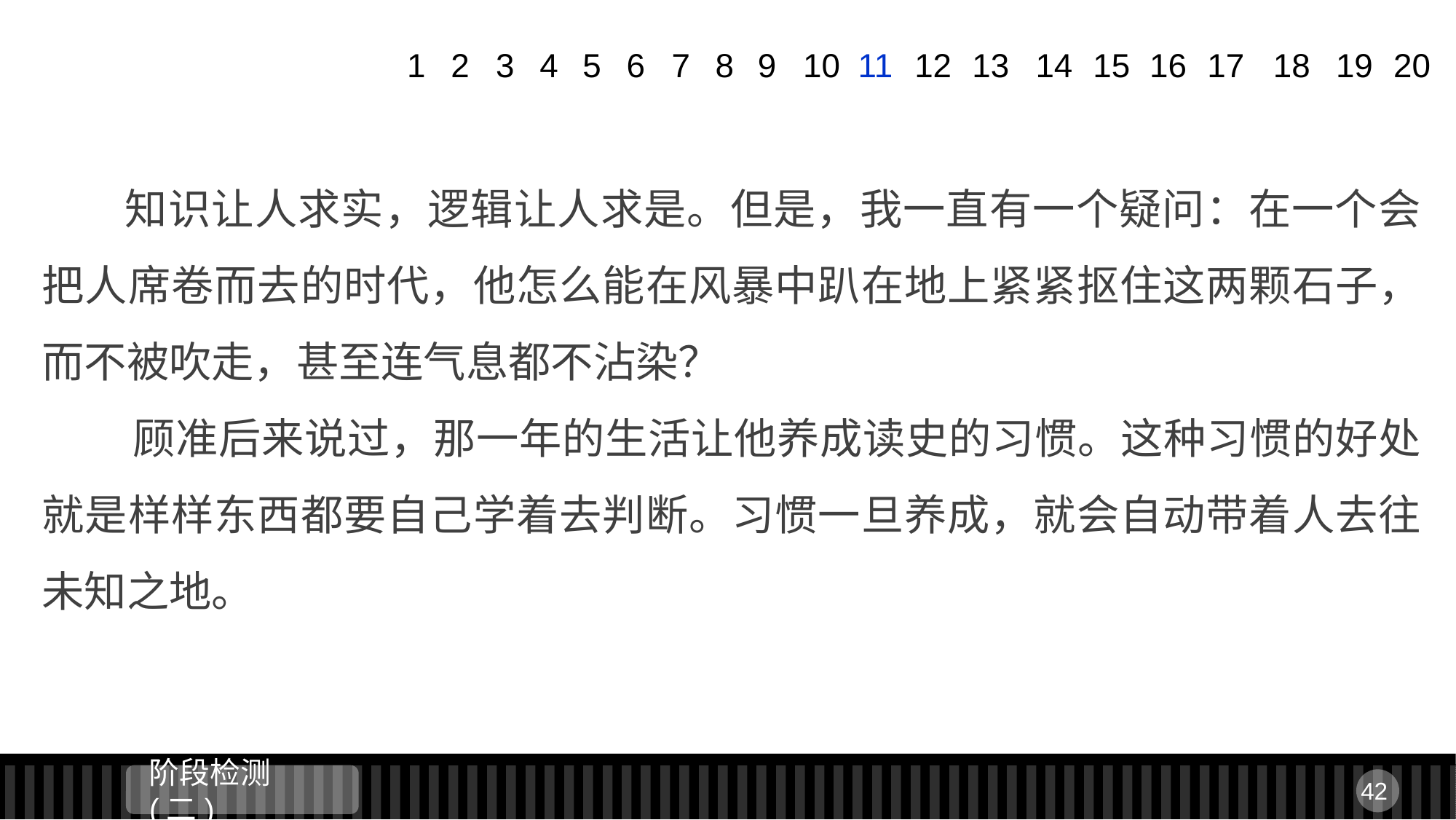

1
2
3
4
5
6
7
8
9
11
12
13
14
15
16
17
18
19
20
10
       知识让人求实，逻辑让人求是。但是，我一直有一个疑问：在一个会把人席卷而去的时代，他怎么能在风暴中趴在地上紧紧抠住这两颗石子，而不被吹走，甚至连气息都不沾染？
        顾准后来说过，那一年的生活让他养成读史的习惯。这种习惯的好处就是样样东西都要自己学着去判断。习惯一旦养成，就会自动带着人去往未知之地。